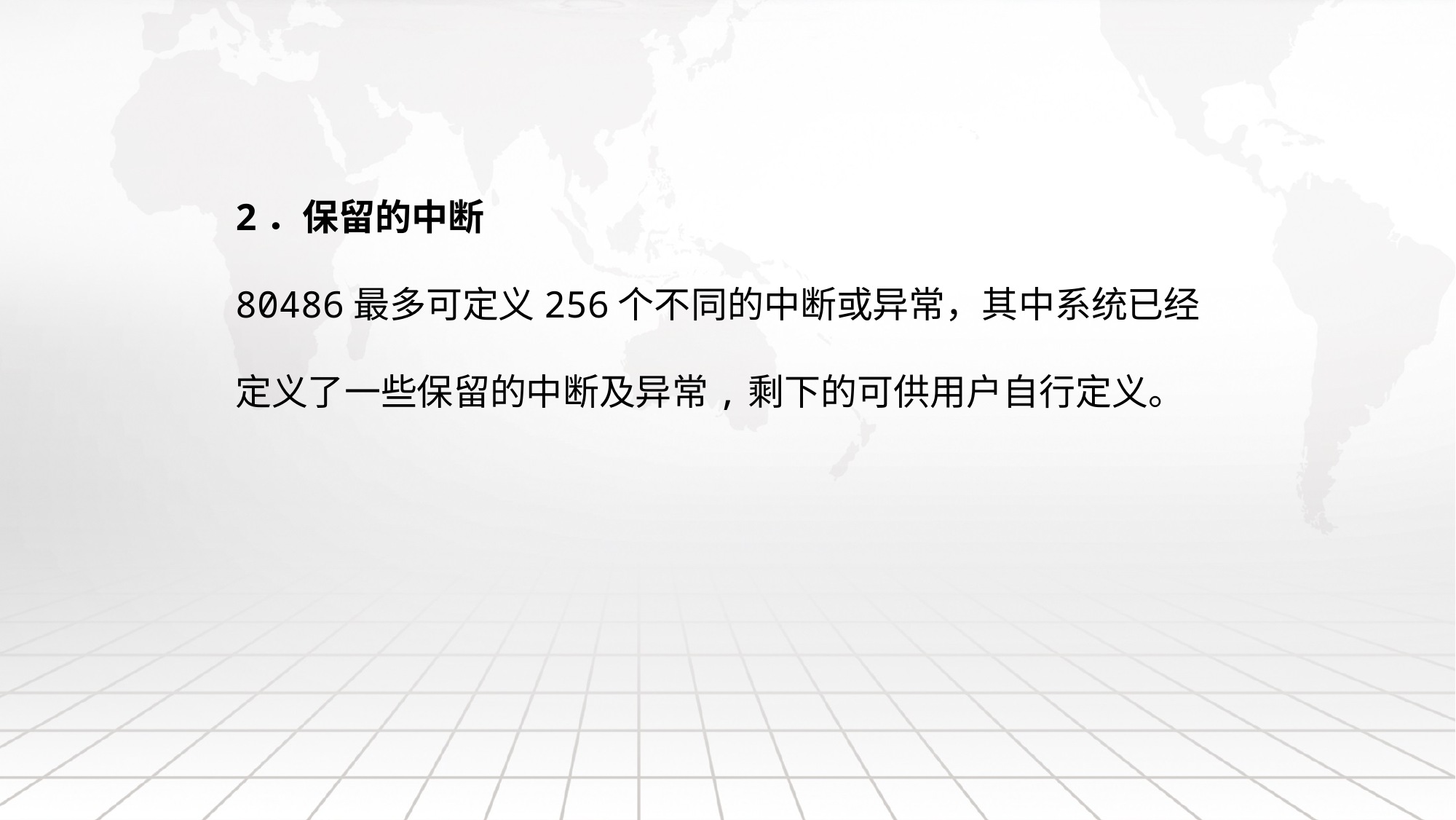

2．保留的中断
80486最多可定义256个不同的中断或异常，其中系统已经定义了一些保留的中断及异常,剩下的可供用户自行定义。